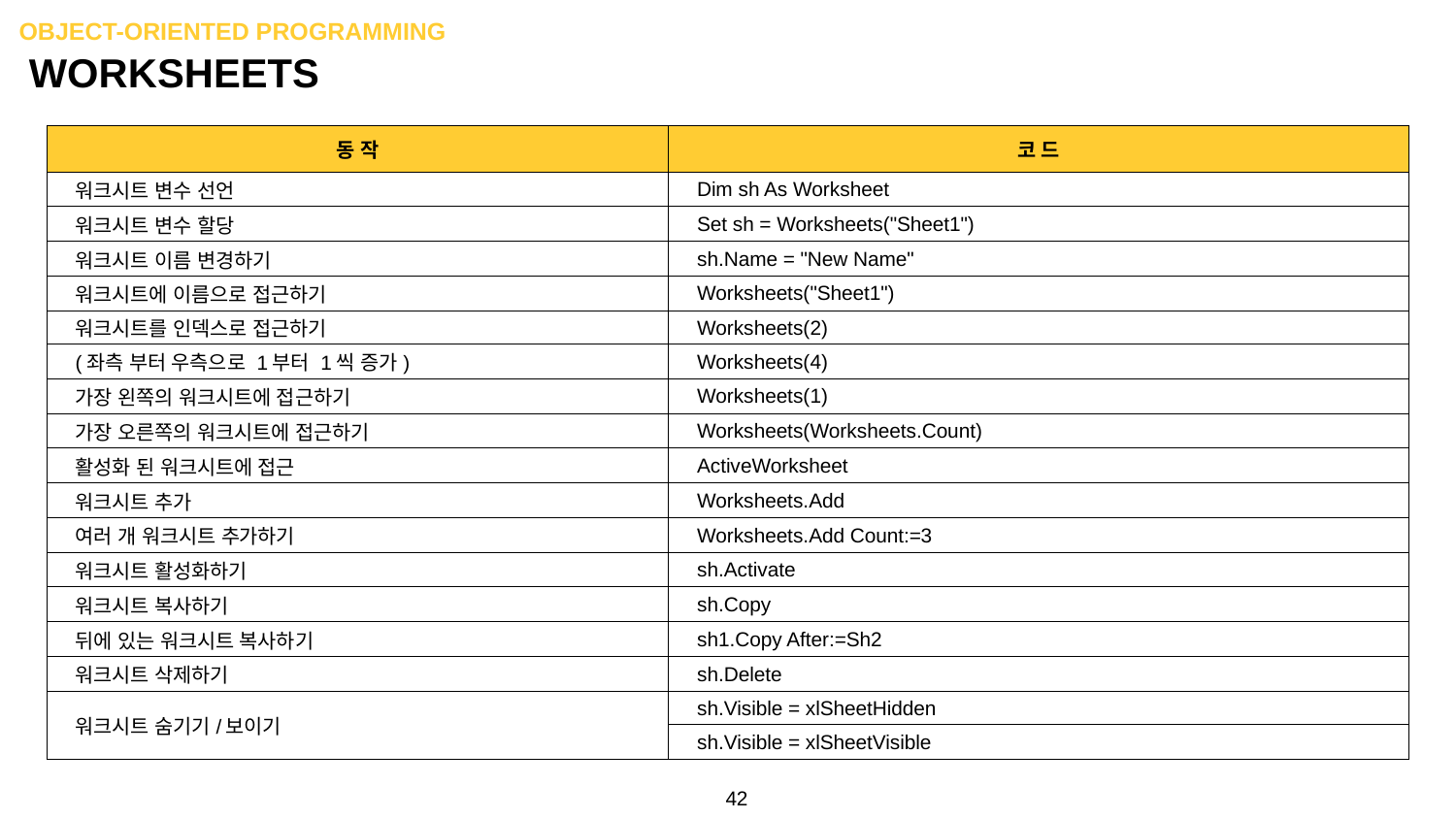

Object-Oriented Programming
# WORKsheets
| 동 작 | 코 드 |
| --- | --- |
| 워크시트 변수 선언 | Dim sh As Worksheet |
| 워크시트 변수 할당 | Set sh = Worksheets("Sheet1") |
| 워크시트 이름 변경하기 | sh.Name = "New Name" |
| 워크시트에 이름으로 접근하기 | Worksheets("Sheet1") |
| 워크시트를 인덱스로 접근하기 | Worksheets(2) |
| (좌측 부터 우측으로 1부터 1씩 증가) | Worksheets(4) |
| 가장 왼쪽의 워크시트에 접근하기 | Worksheets(1) |
| 가장 오른쪽의 워크시트에 접근하기 | Worksheets(Worksheets.Count) |
| 활성화 된 워크시트에 접근 | ActiveWorksheet |
| 워크시트 추가 | Worksheets.Add |
| 여러 개 워크시트 추가하기 | Worksheets.Add Count:=3 |
| 워크시트 활성화하기 | sh.Activate |
| 워크시트 복사하기 | sh.Copy |
| 뒤에 있는 워크시트 복사하기 | sh1.Copy After:=Sh2 |
| 워크시트 삭제하기 | sh.Delete |
| 워크시트 숨기기/보이기 | sh.Visible = xlSheetHidden |
|  | sh.Visible = xlSheetVisible |